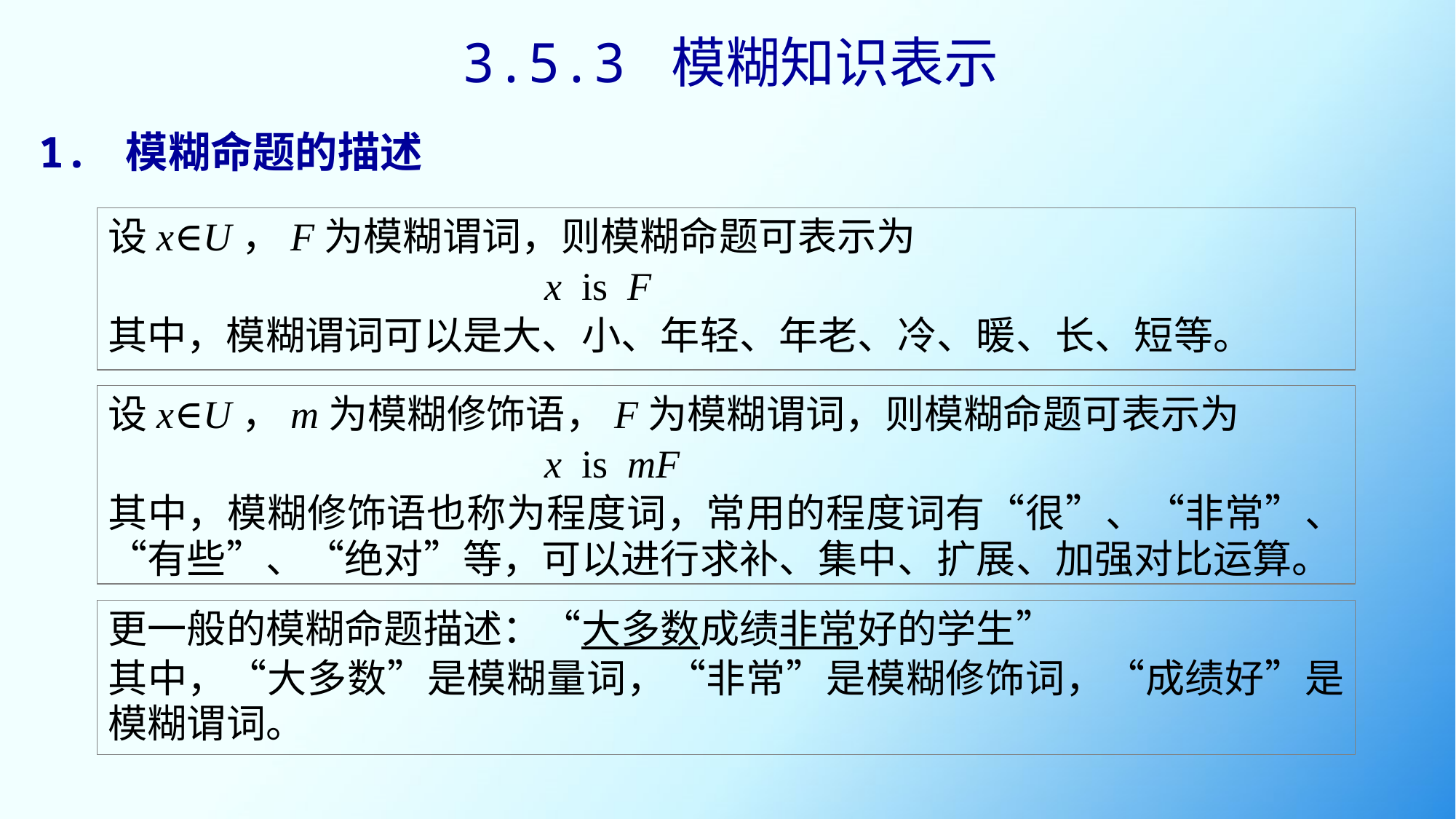

3.5.3 模糊知识表示
1. 模糊命题的描述
设x∈U，F为模糊谓词，则模糊命题可表示为
 				x  is  F
其中，模糊谓词可以是大、小、年轻、年老、冷、暖、长、短等。
设x∈U，m为模糊修饰语，F为模糊谓词，则模糊命题可表示为
 				x  is  mF
其中，模糊修饰语也称为程度词，常用的程度词有“很”、“非常”、“有些”、“绝对”等，可以进行求补、集中、扩展、加强对比运算。
更一般的模糊命题描述：“大多数成绩非常好的学生”
其中，“大多数”是模糊量词，“非常”是模糊修饰词，“成绩好”是模糊谓词。